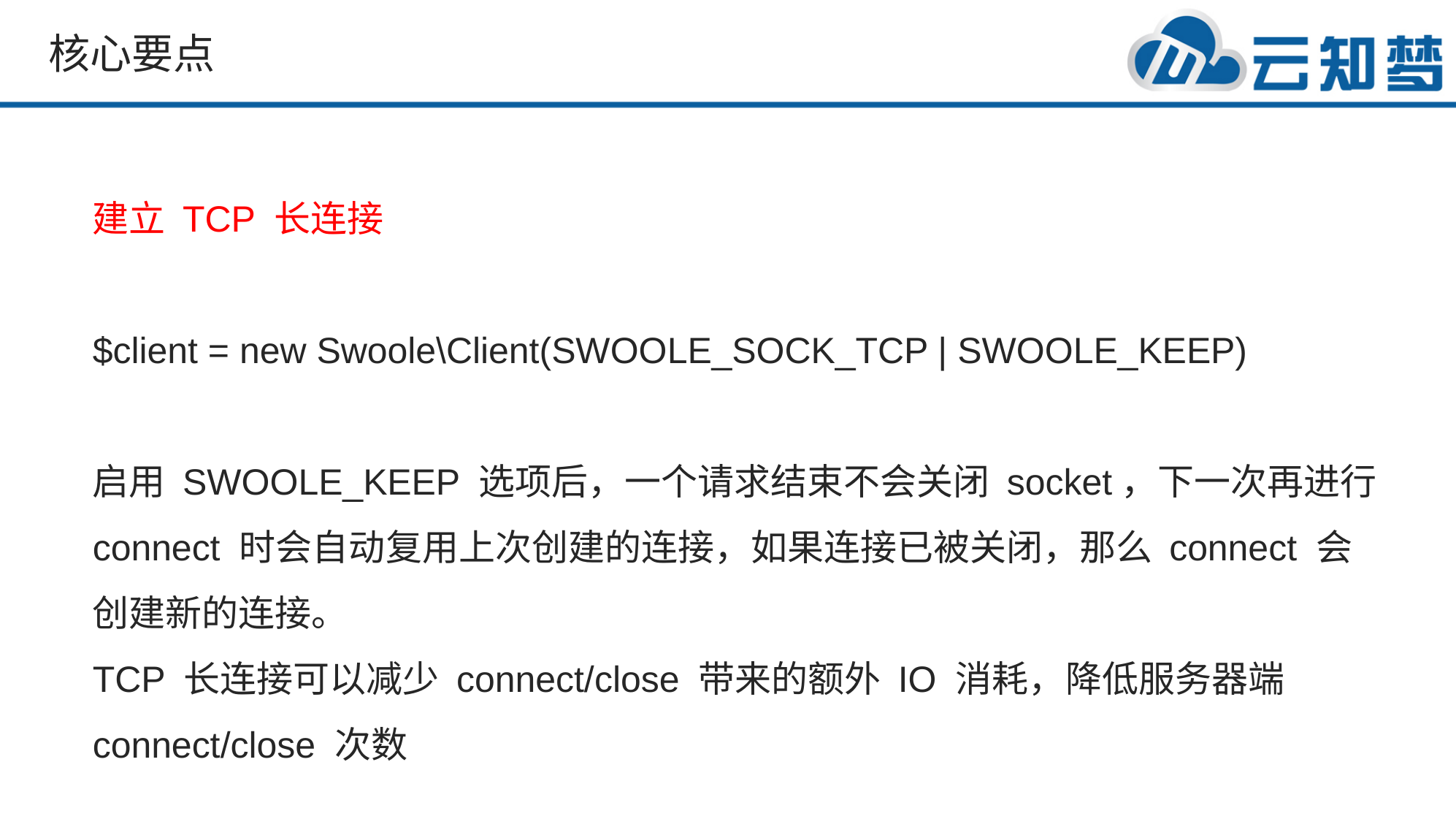

核心要点
建立 TCP 长连接

$client = new Swoole\Client(SWOOLE_SOCK_TCP | SWOOLE_KEEP)

启用 SWOOLE_KEEP 选项后，一个请求结束不会关闭 socket，下一次再进行 connect 时会自动复用上次创建的连接，如果连接已被关闭，那么 connect 会创建新的连接。
TCP 长连接可以减少 connect/close 带来的额外 IO 消耗，降低服务器端 connect/close 次数